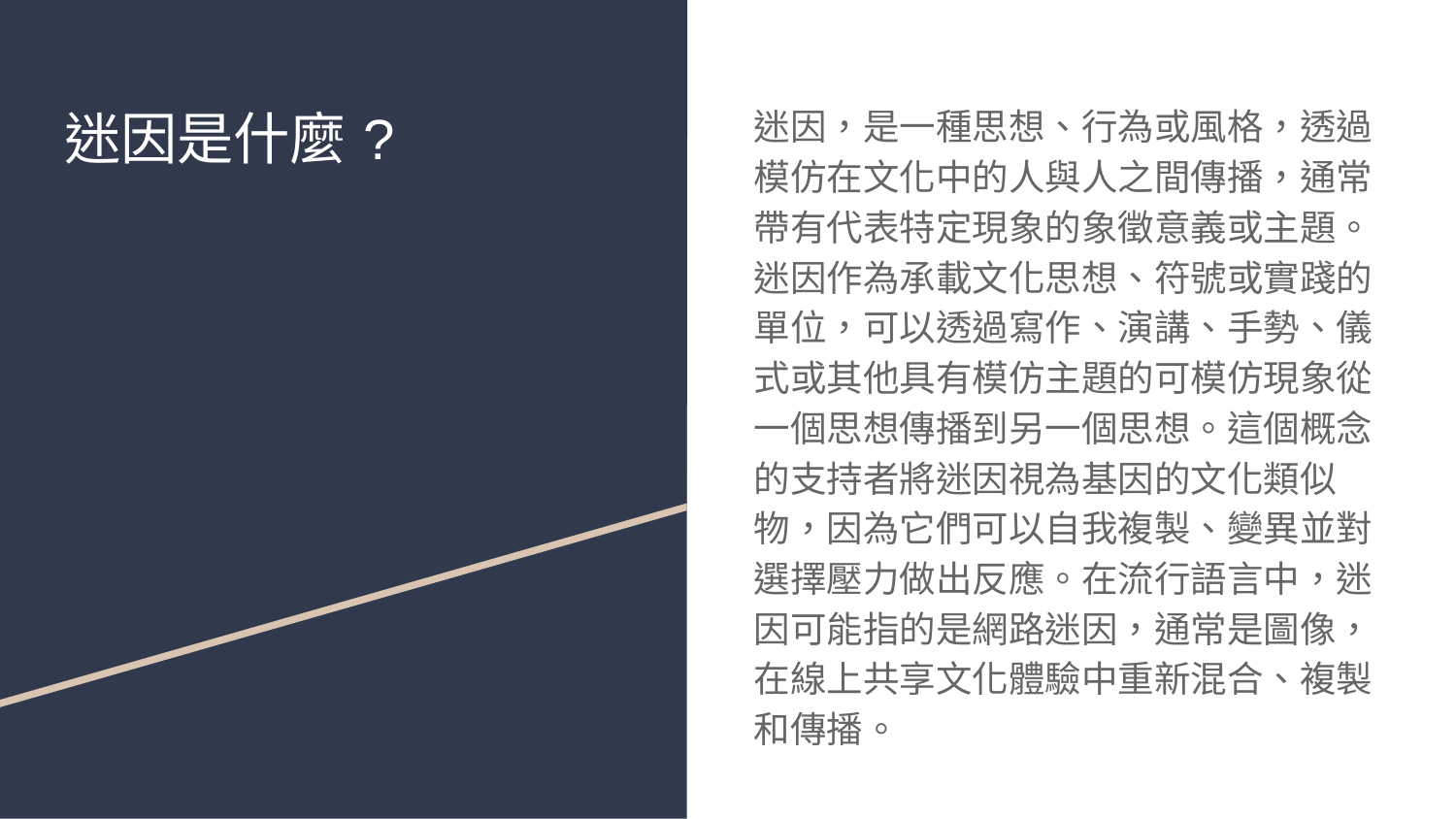

# 迷因是什麼?

迷因，是一種思想、行為或風格，透過模仿在文化中的人與人之間傳播，通常帶有代表特定現象的象徵意義或主題。迷因作為承載文化思想、符號或實踐的單位，可以透過寫作、演講、手勢、儀式或其他具有模仿主題的可模仿現象從一個思想傳播到另一個思想。這個概念的支持者將迷因視為基因的文化類似物，因為它們可以自我複製、變異並對選擇壓力做出反應。在流行語言中，迷因可能指的是網路迷因，通常是圖像，在線上共享文化體驗中重新混合、複製和傳播。